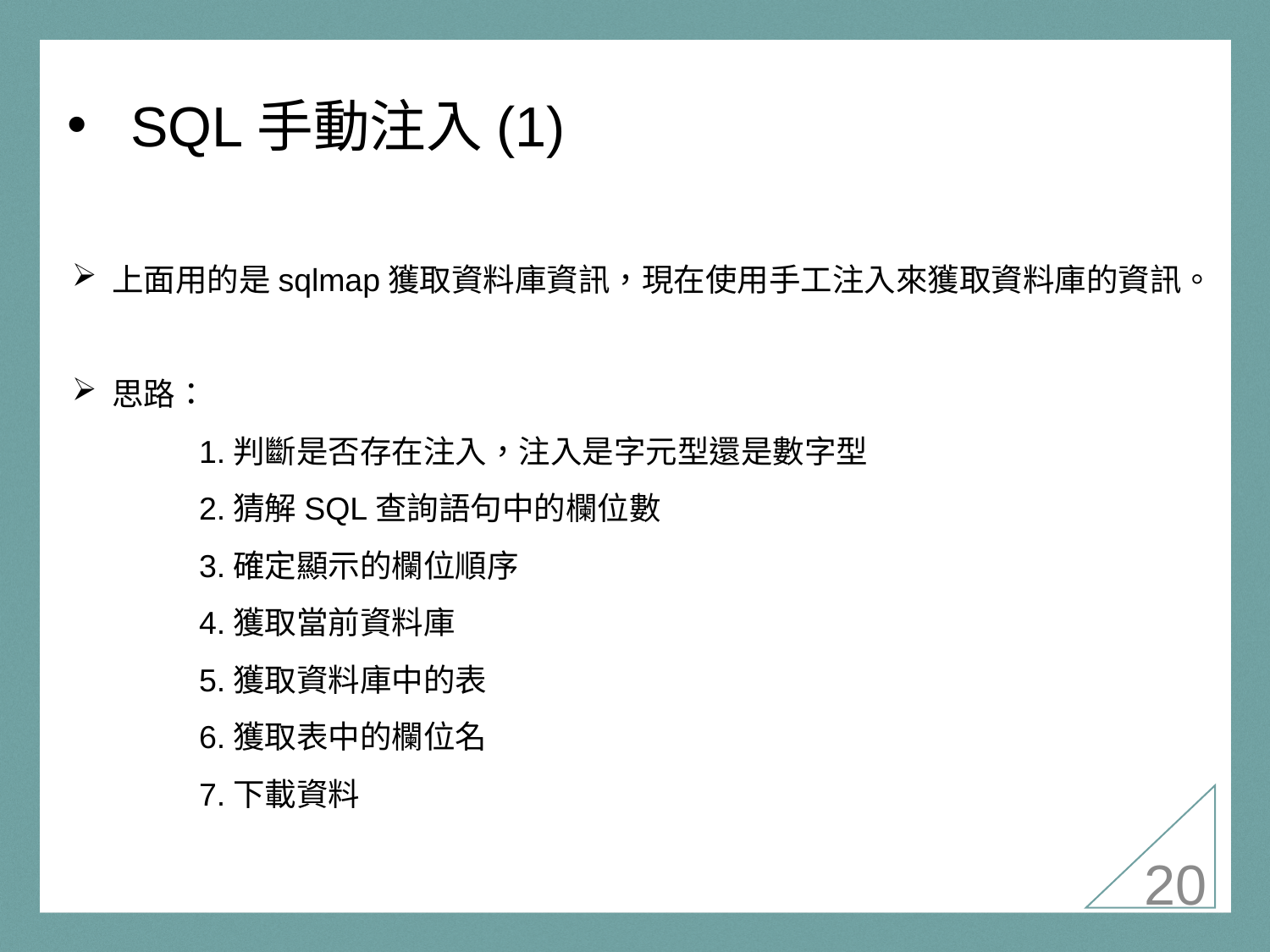

SQL手動注入(1)
上面用的是sqlmap獲取資料庫資訊，現在使用手工注入來獲取資料庫的資訊。

思路：
1.判斷是否存在注入，注入是字元型還是數字型
2.猜解SQL查詢語句中的欄位數
3.確定顯示的欄位順序
4.獲取當前資料庫
5.獲取資料庫中的表
6.獲取表中的欄位名
7.下載資料
20